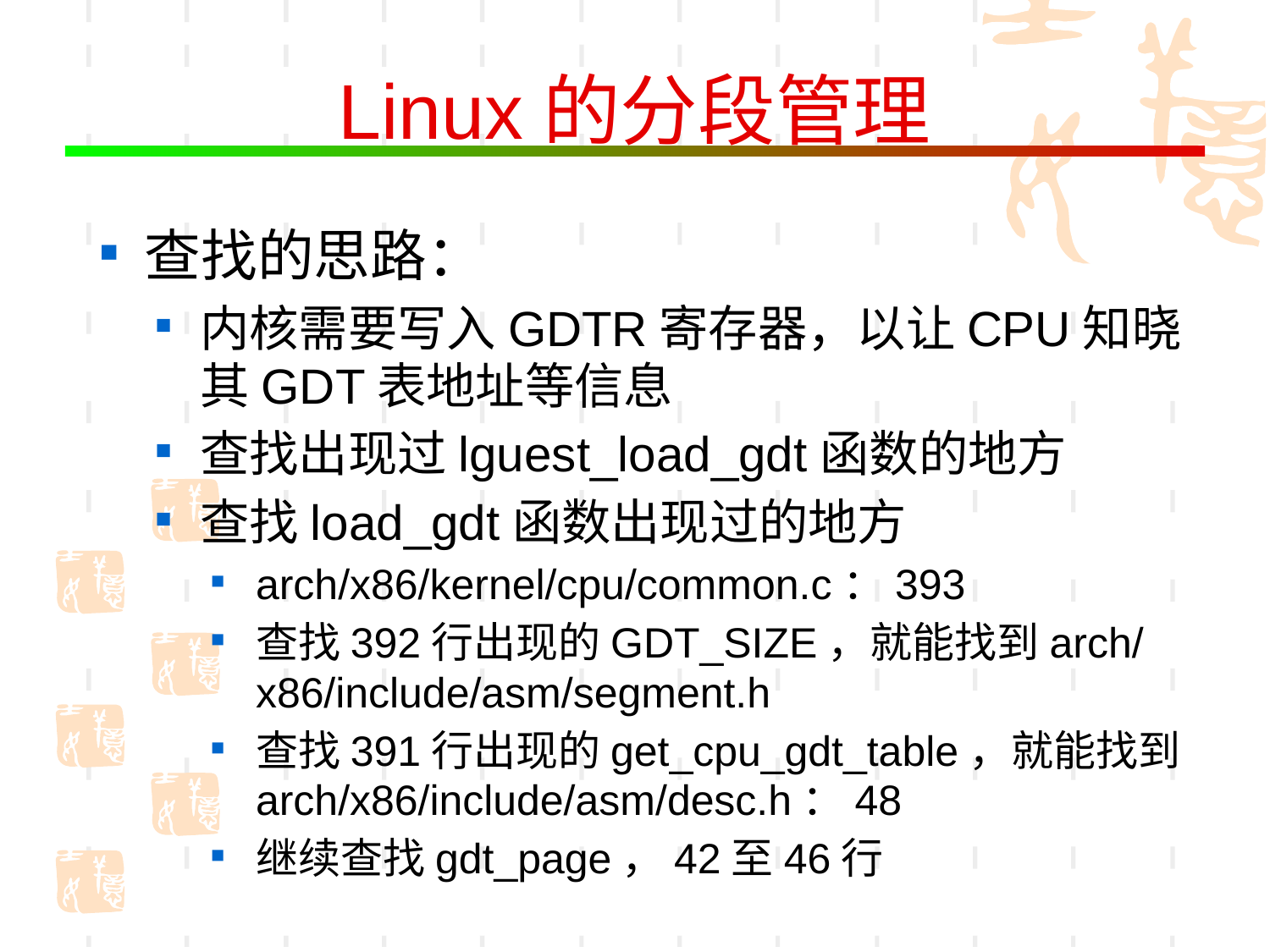

# Linux的分段管理
查找的思路：
内核需要写入GDTR寄存器，以让CPU知晓其GDT表地址等信息
查找出现过lguest_load_gdt函数的地方
查找load_gdt函数出现过的地方
arch/x86/kernel/cpu/common.c：393
查找392行出现的GDT_SIZE，就能找到arch/x86/include/asm/segment.h
查找391行出现的get_cpu_gdt_table，就能找到arch/x86/include/asm/desc.h：48
继续查找gdt_page，42至46行